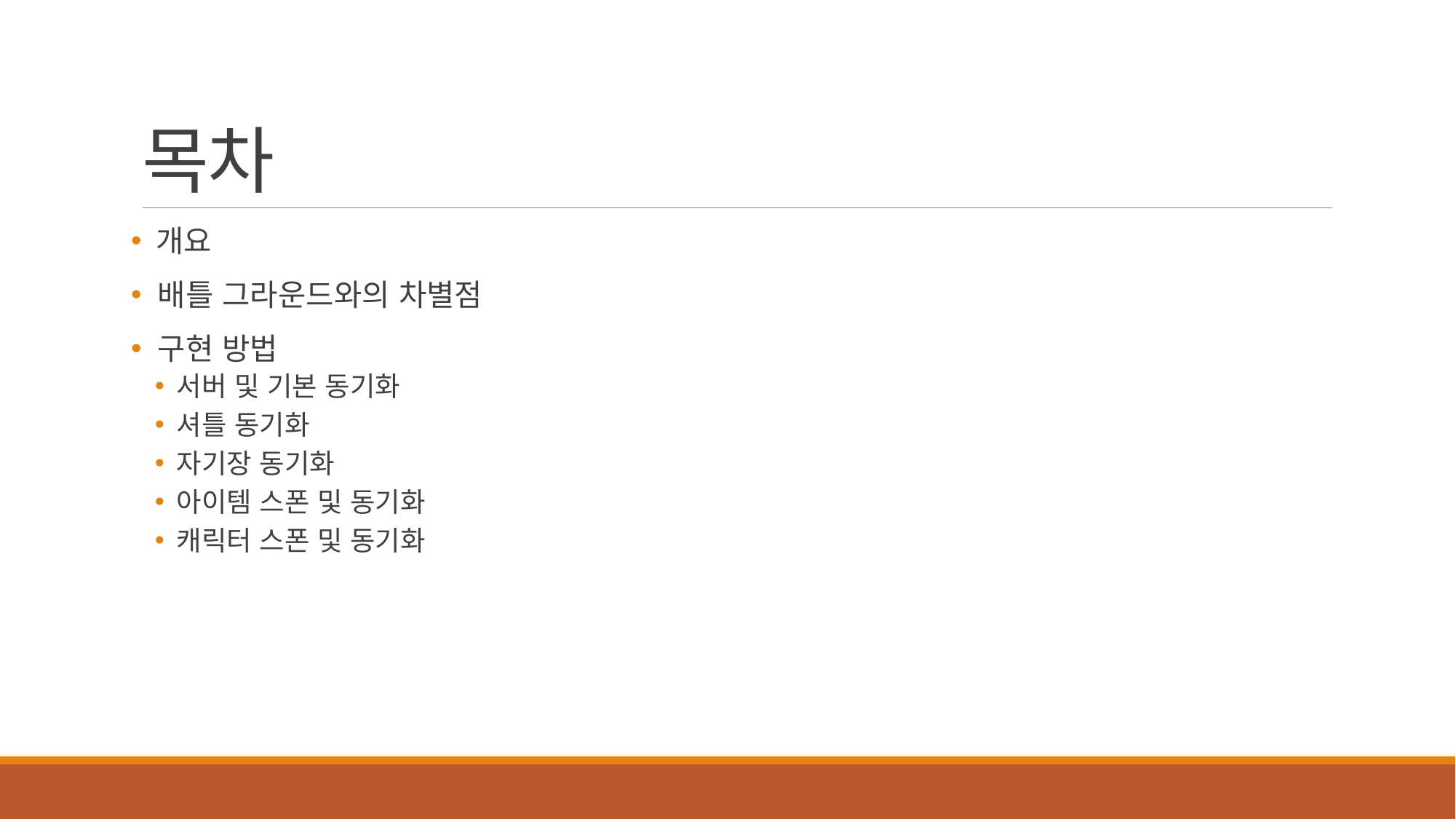

# 목차
 개요
 배틀 그라운드와의 차별점
 구현 방법
서버 및 기본 동기화
셔틀 동기화
자기장 동기화
아이템 스폰 및 동기화
캐릭터 스폰 및 동기화